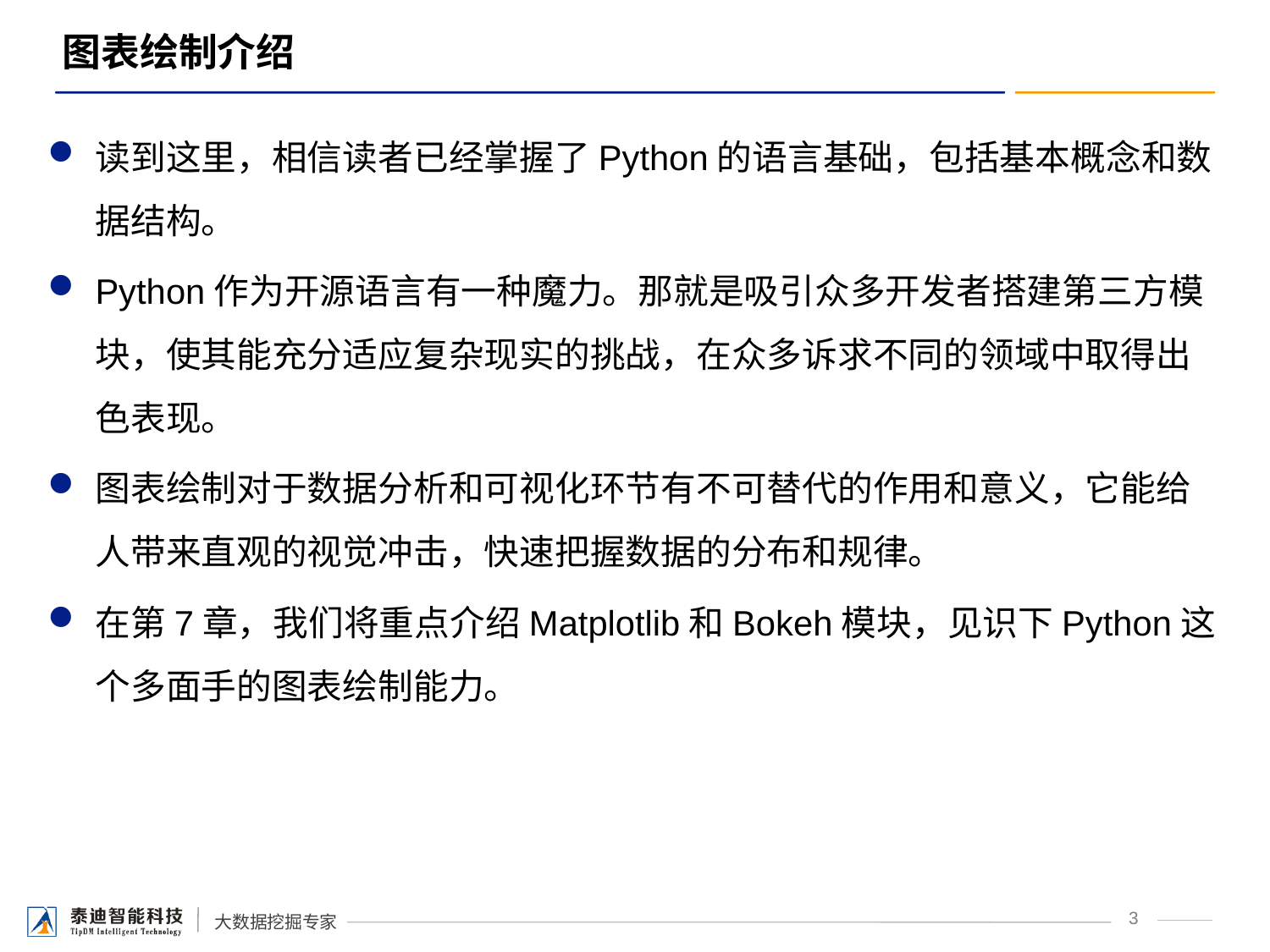

# 图表绘制介绍
读到这里，相信读者已经掌握了Python的语言基础，包括基本概念和数据结构。
Python作为开源语言有一种魔力。那就是吸引众多开发者搭建第三方模块，使其能充分适应复杂现实的挑战，在众多诉求不同的领域中取得出色表现。
图表绘制对于数据分析和可视化环节有不可替代的作用和意义，它能给人带来直观的视觉冲击，快速把握数据的分布和规律。
在第7章，我们将重点介绍Matplotlib和Bokeh模块，见识下Python这个多面手的图表绘制能力。